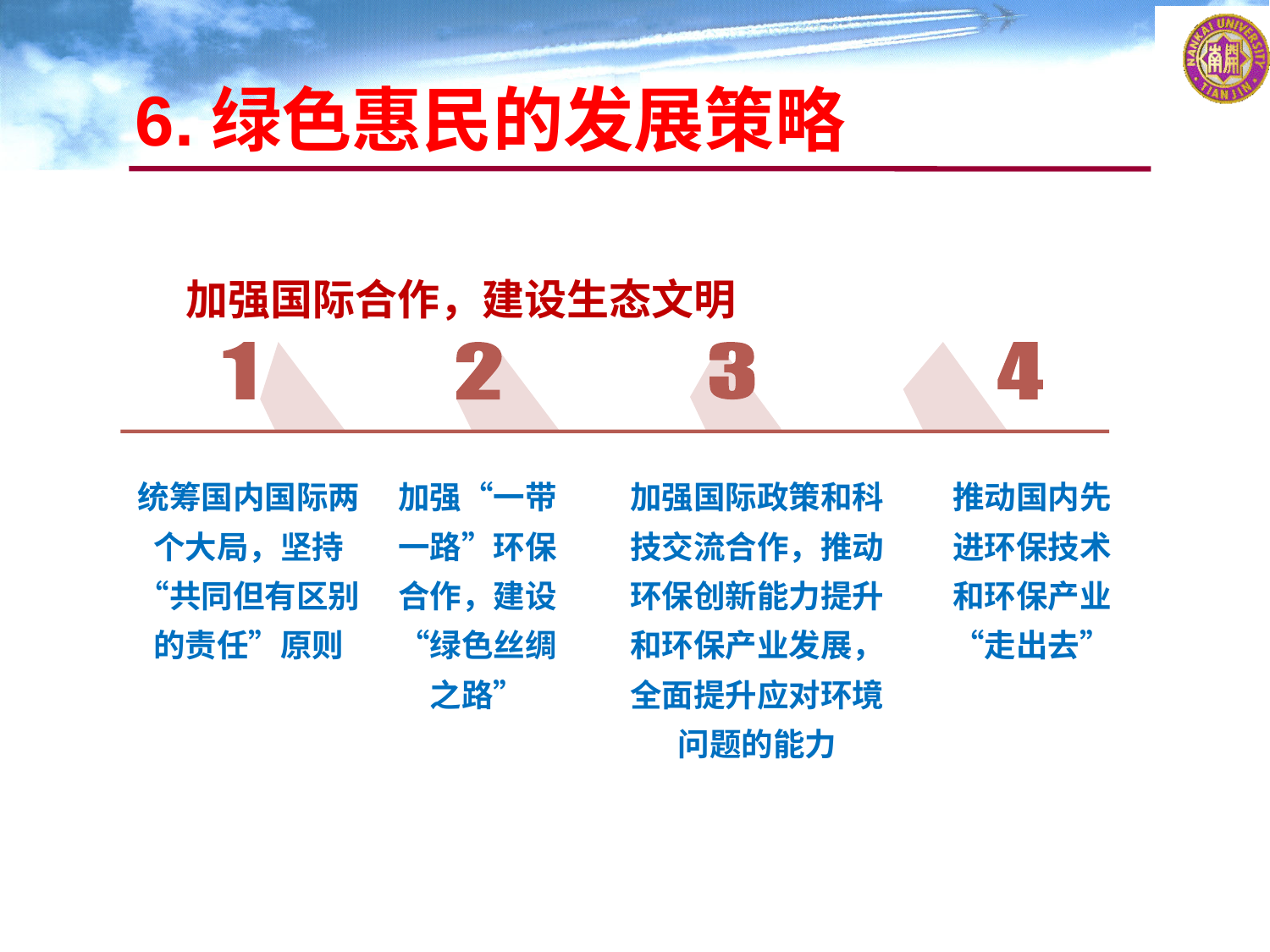

6.绿色惠民的发展策略
 加强国际合作，建设生态文明

统筹国内国际两个大局，坚持“共同但有区别的责任”原则
加强“一带一路”环保合作，建设“绿色丝绸之路”
加强国际政策和科技交流合作，推动环保创新能力提升和环保产业发展，全面提升应对环境问题的能力
推动国内先进环保技术和环保产业“走出去”